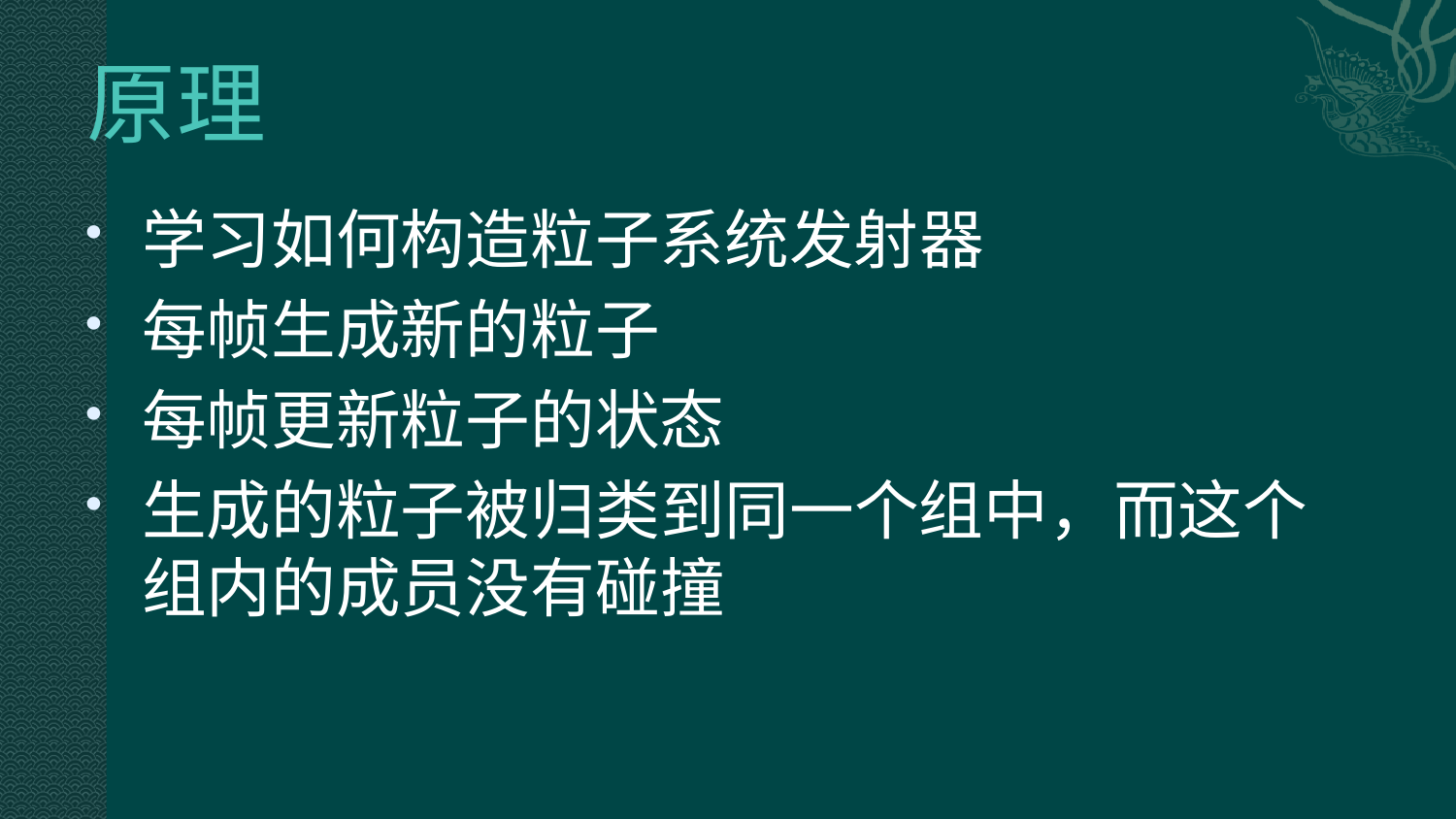

# 原理
学习如何构造粒子系统发射器
每帧生成新的粒子
每帧更新粒子的状态
生成的粒子被归类到同一个组中，而这个组内的成员没有碰撞